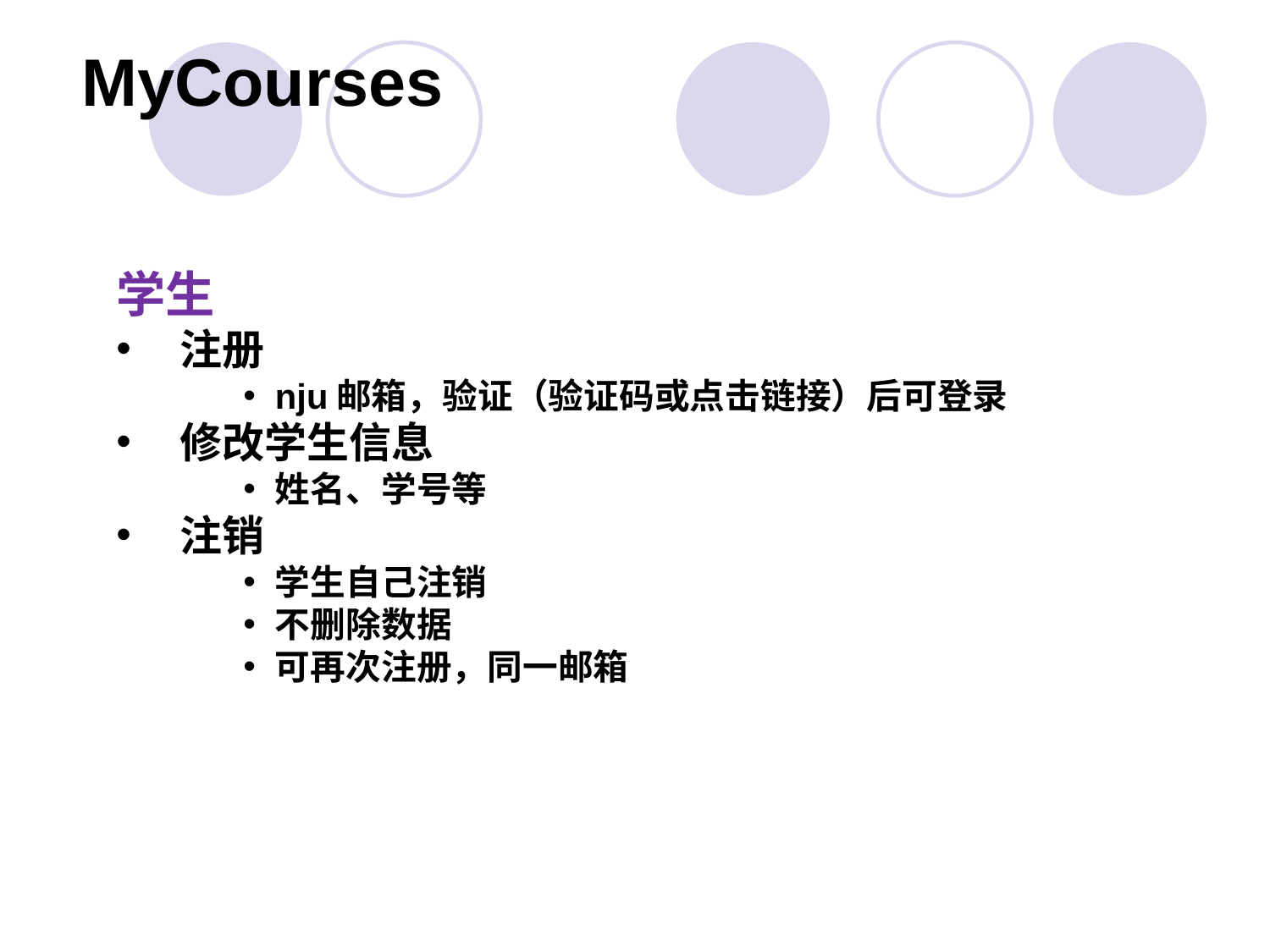

# MyCourses
学生
注册
nju邮箱，验证（验证码或点击链接）后可登录
修改学生信息
姓名、学号等
注销
学生自己注销
不删除数据
可再次注册，同一邮箱
9